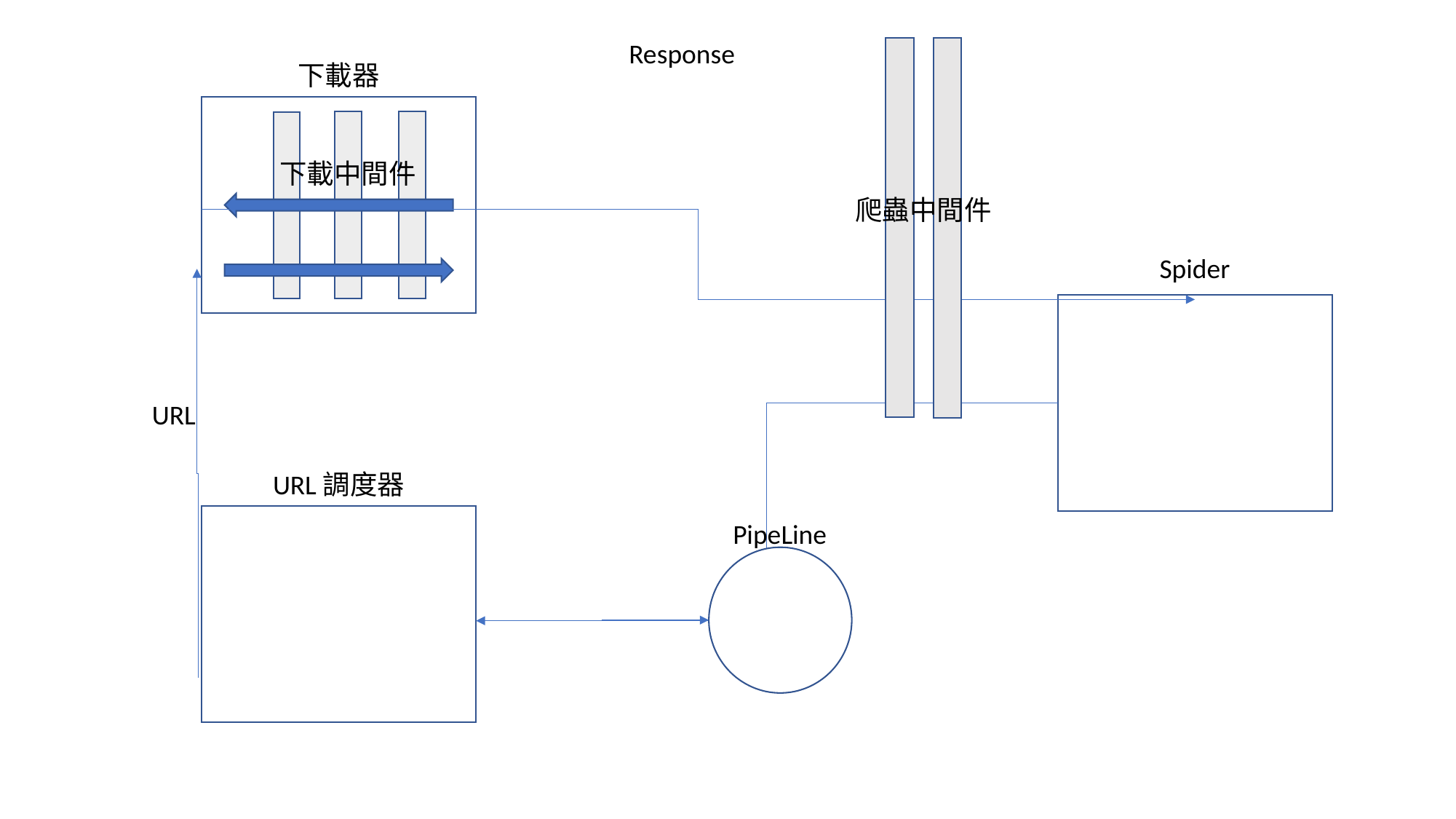

Response

下載器

下載中間件
爬蟲中間件

Spider

URL
URL調度器

PipeLine